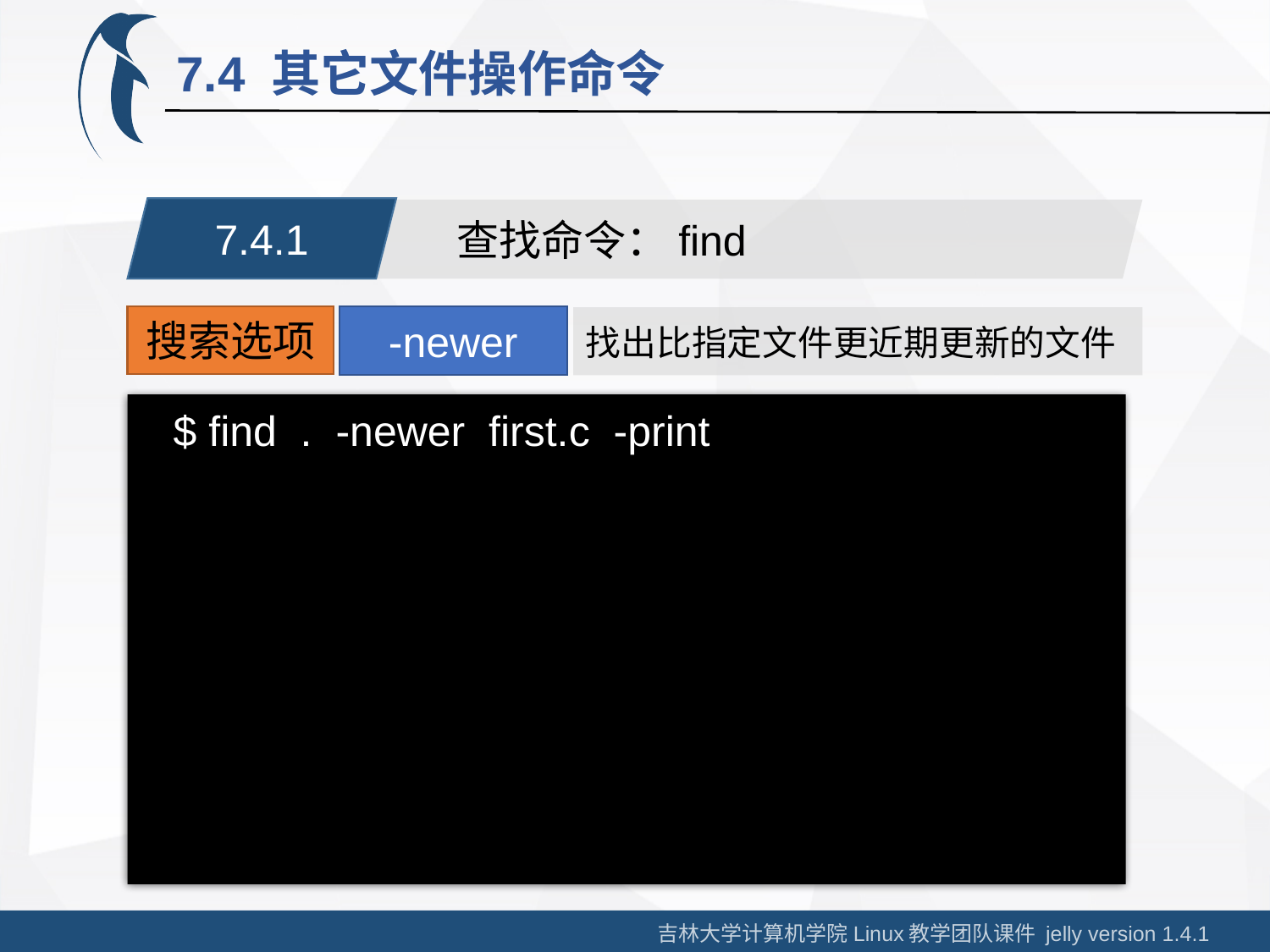

7.4 其它文件操作命令
7.4.1
查找命令：find
搜索选项
-newer
找出比指定文件更近期更新的文件

$ find  .  -newer  first.c  -print